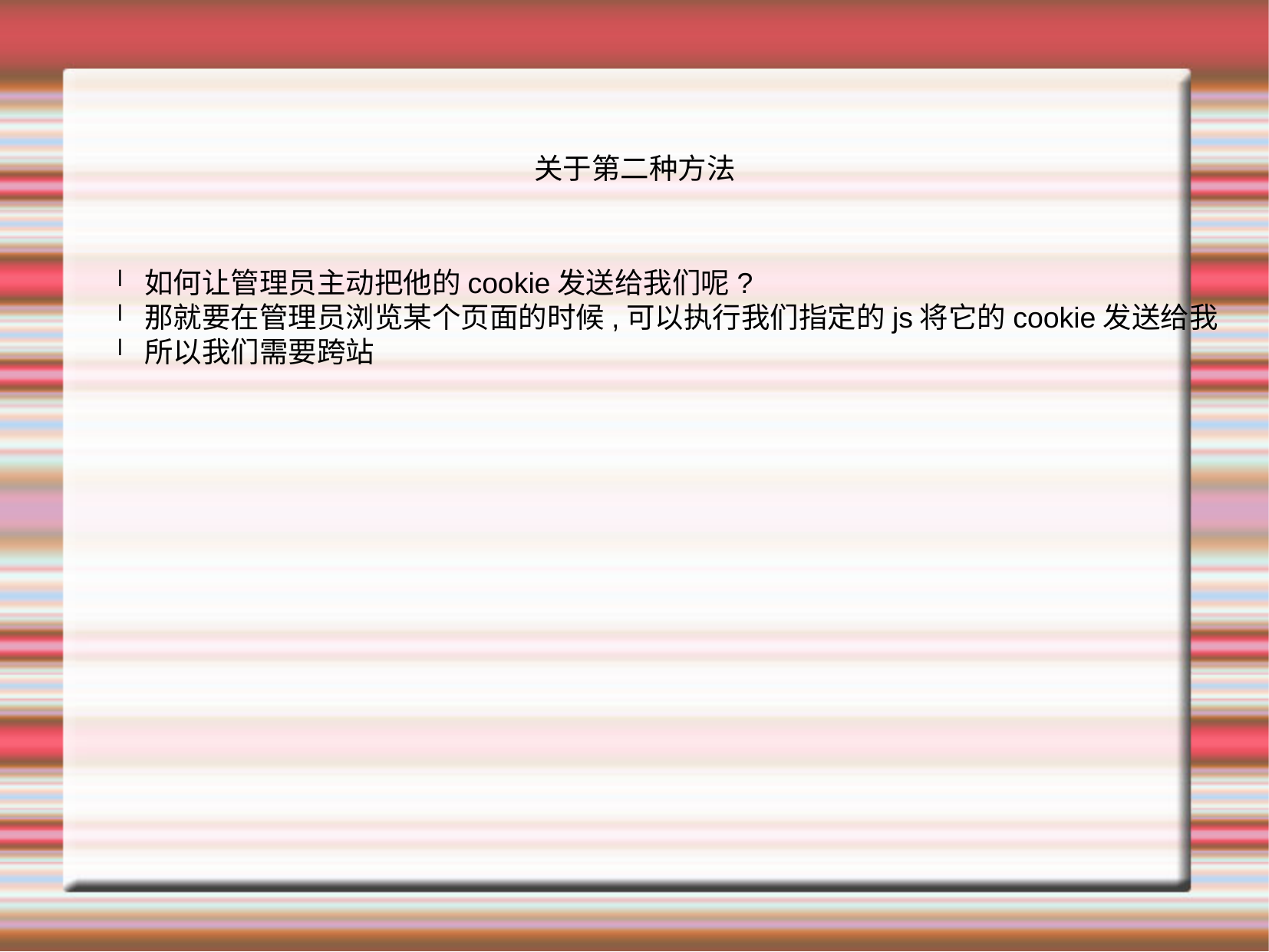

关于第二种方法
如何让管理员主动把他的cookie发送给我们呢?
那就要在管理员浏览某个页面的时候,可以执行我们指定的js将它的cookie发送给我
所以我们需要跨站